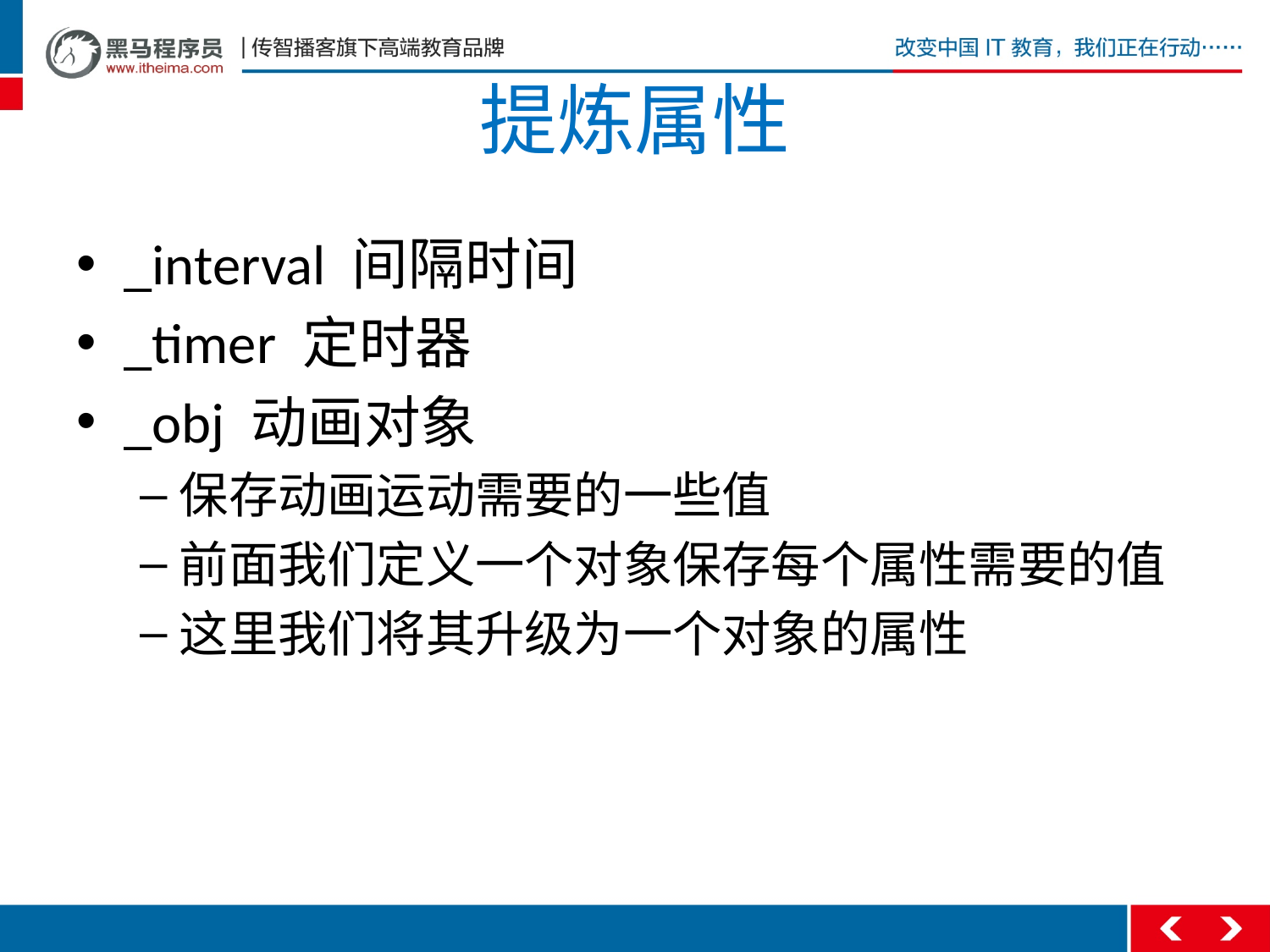

# 提炼属性
_interval 间隔时间
_timer 定时器
_obj 动画对象
保存动画运动需要的一些值
前面我们定义一个对象保存每个属性需要的值
这里我们将其升级为一个对象的属性